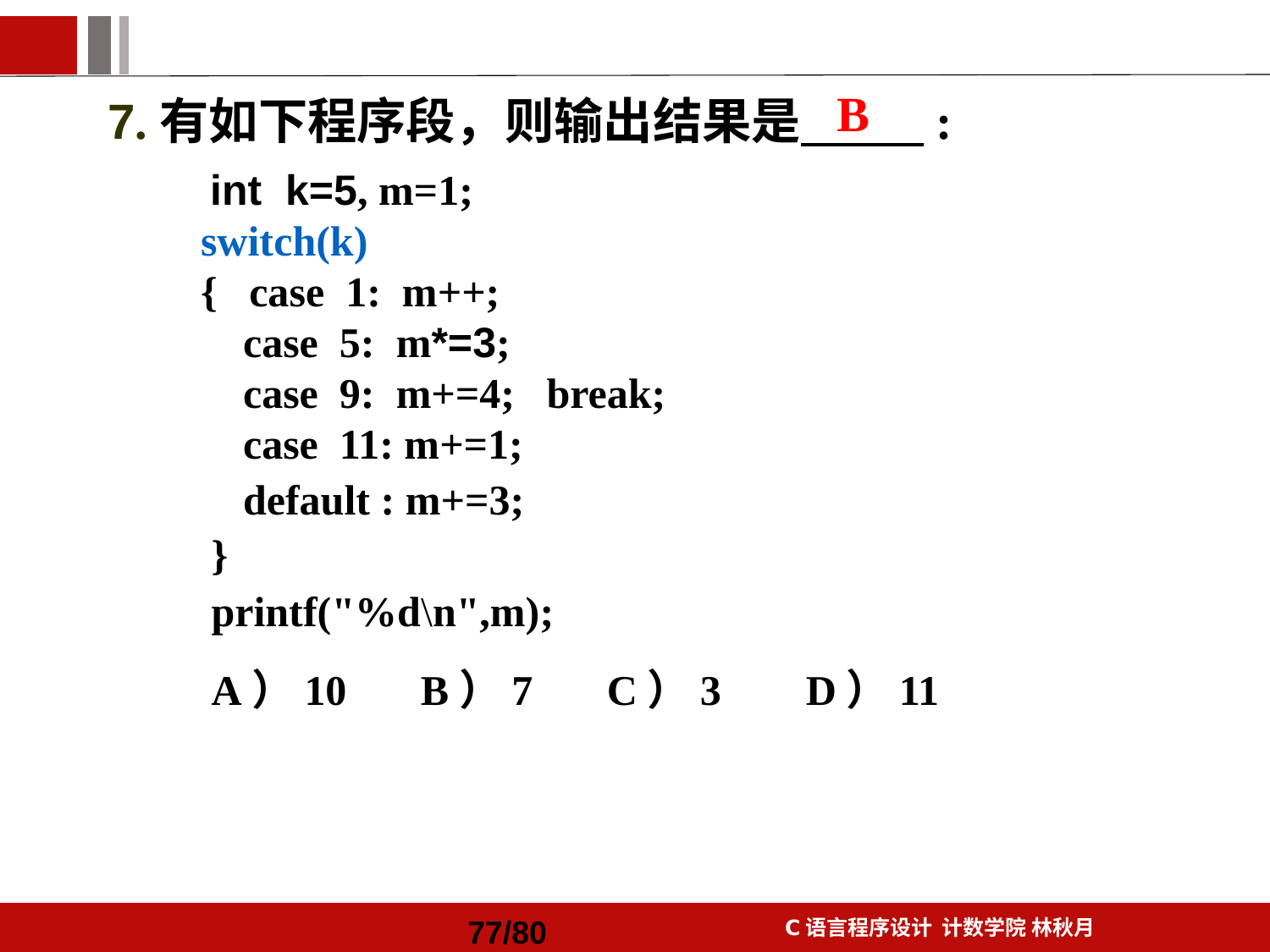

# 7.有如下程序段，则输出结果是           :
B
      int  k=5, m=1;
     switch(k)
     {   case  1:  m++;
         case  5:  m*=3;
         case  9:  m+=4;   break;
         case  11: m+=1;
         default : m+=3;
      }
      printf("%d\n",m);
      A）10       B）7       C）3        D）11